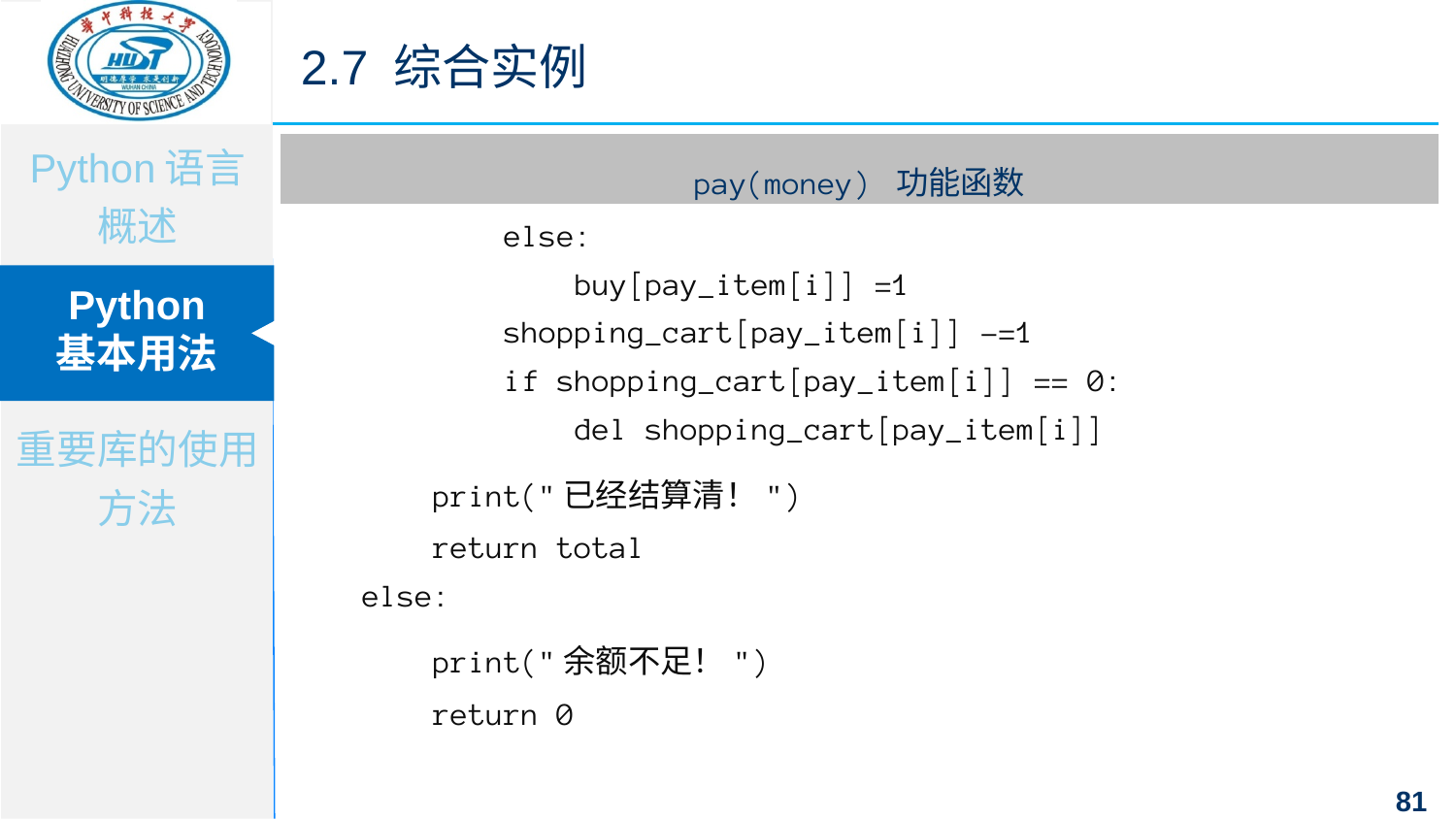

2.7 综合实例
| pay(money) 功能函数 |
| --- |
| else: buy[pay\_item[i]] =1 shopping\_cart[pay\_item[i]] -=1 if shopping\_cart[pay\_item[i]] == 0: del shopping\_cart[pay\_item[i]] print("已经结算清！") return total else: print("余额不足！") return 0 |